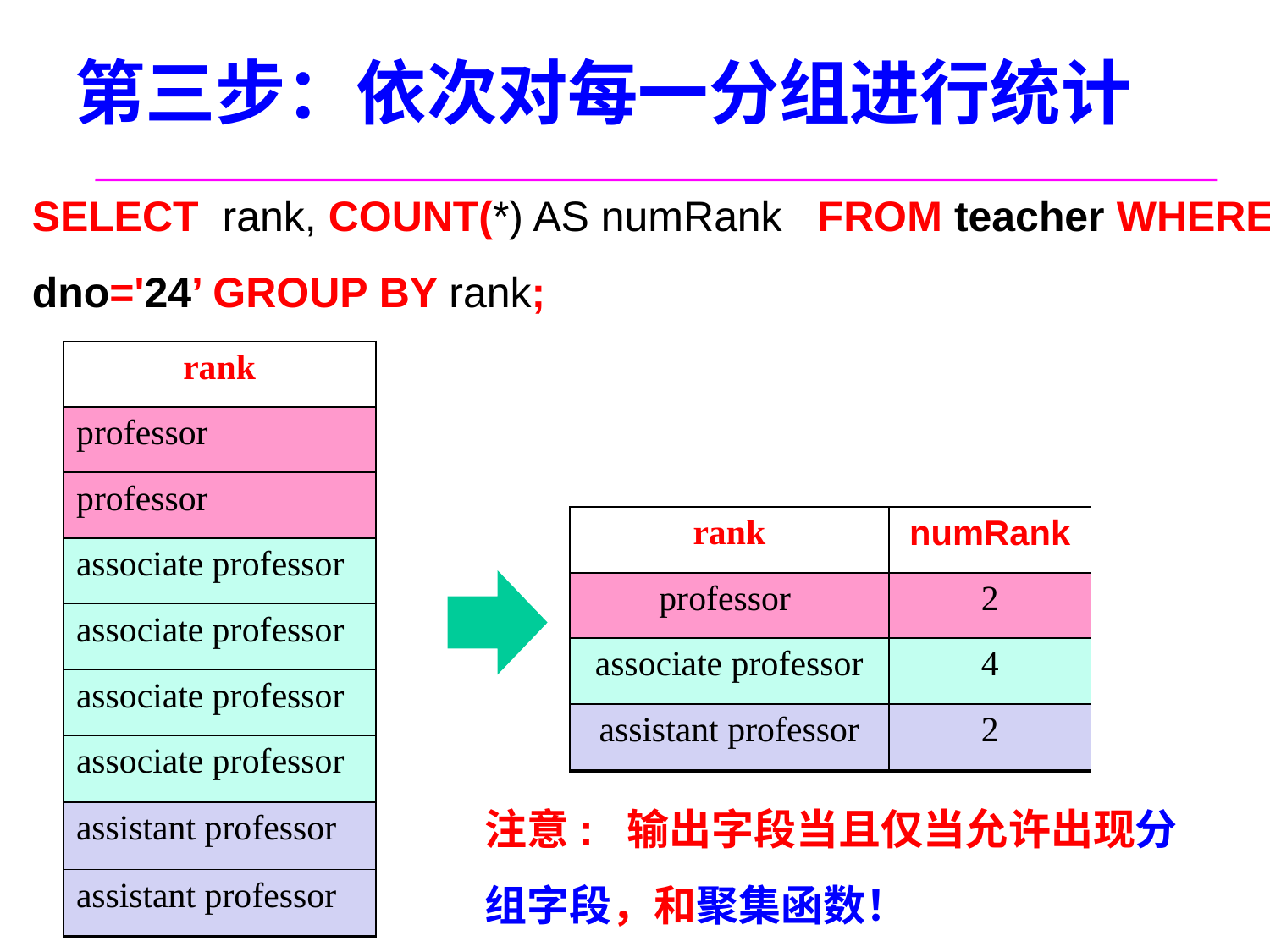

# 第三步：依次对每一分组进行统计

SELECT  rank, COUNT(*) AS numRank   FROM teacher WHERE dno='24’ GROUP BY rank;

| rank |
| --- |
| professor |
| professor |
| associate professor |
| associate professor |
| associate professor |
| associate professor |
| assistant professor |
| assistant professor |
| rank | numRank |
| --- | --- |
| professor | 2 |
| associate professor | 4 |
| assistant professor | 2 |

注意:  输出字段当且仅当允许出现分组字段，和聚集函数！